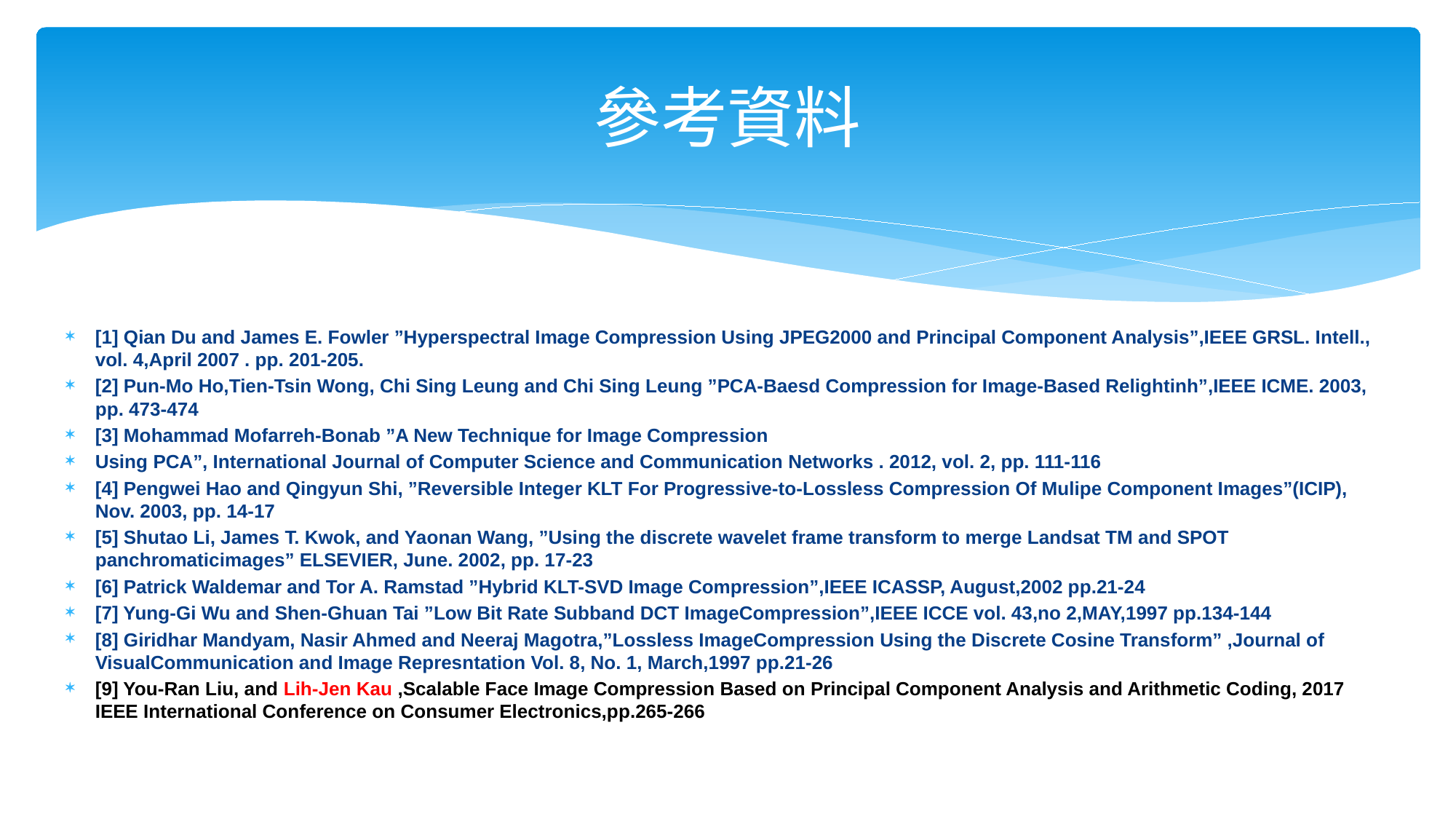

# 參考資料
[1] Qian Du and James E. Fowler ”Hyperspectral Image Compression Using JPEG2000 and Principal Component Analysis”,IEEE GRSL. Intell., vol. 4,April 2007 . pp. 201-205.
[2] Pun-Mo Ho,Tien-Tsin Wong, Chi Sing Leung and Chi Sing Leung ”PCA-Baesd Compression for Image-Based Relightinh”,IEEE ICME. 2003, pp. 473-474
[3] Mohammad Mofarreh-Bonab ”A New Technique for Image Compression
Using PCA”, International Journal of Computer Science and Communication Networks . 2012, vol. 2, pp. 111-116
[4] Pengwei Hao and Qingyun Shi, ”Reversible Integer KLT For Progressive-to-Lossless Compression Of Mulipe Component Images”(ICIP), Nov. 2003, pp. 14-17
[5] Shutao Li, James T. Kwok, and Yaonan Wang, ”Using the discrete wavelet frame transform to merge Landsat TM and SPOT panchromaticimages” ELSEVIER, June. 2002, pp. 17-23
[6] Patrick Waldemar and Tor A. Ramstad ”Hybrid KLT-SVD Image Compression”,IEEE ICASSP, August,2002 pp.21-24
[7] Yung-Gi Wu and Shen-Ghuan Tai ”Low Bit Rate Subband DCT ImageCompression”,IEEE ICCE vol. 43,no 2,MAY,1997 pp.134-144
[8] Giridhar Mandyam, Nasir Ahmed and Neeraj Magotra,”Lossless ImageCompression Using the Discrete Cosine Transform” ,Journal of VisualCommunication and Image Represntation Vol. 8, No. 1, March,1997 pp.21-26
[9] You-Ran Liu, and Lih-Jen Kau ,Scalable Face Image Compression Based on Principal Component Analysis and Arithmetic Coding, 2017 IEEE International Conference on Consumer Electronics,pp.265-266